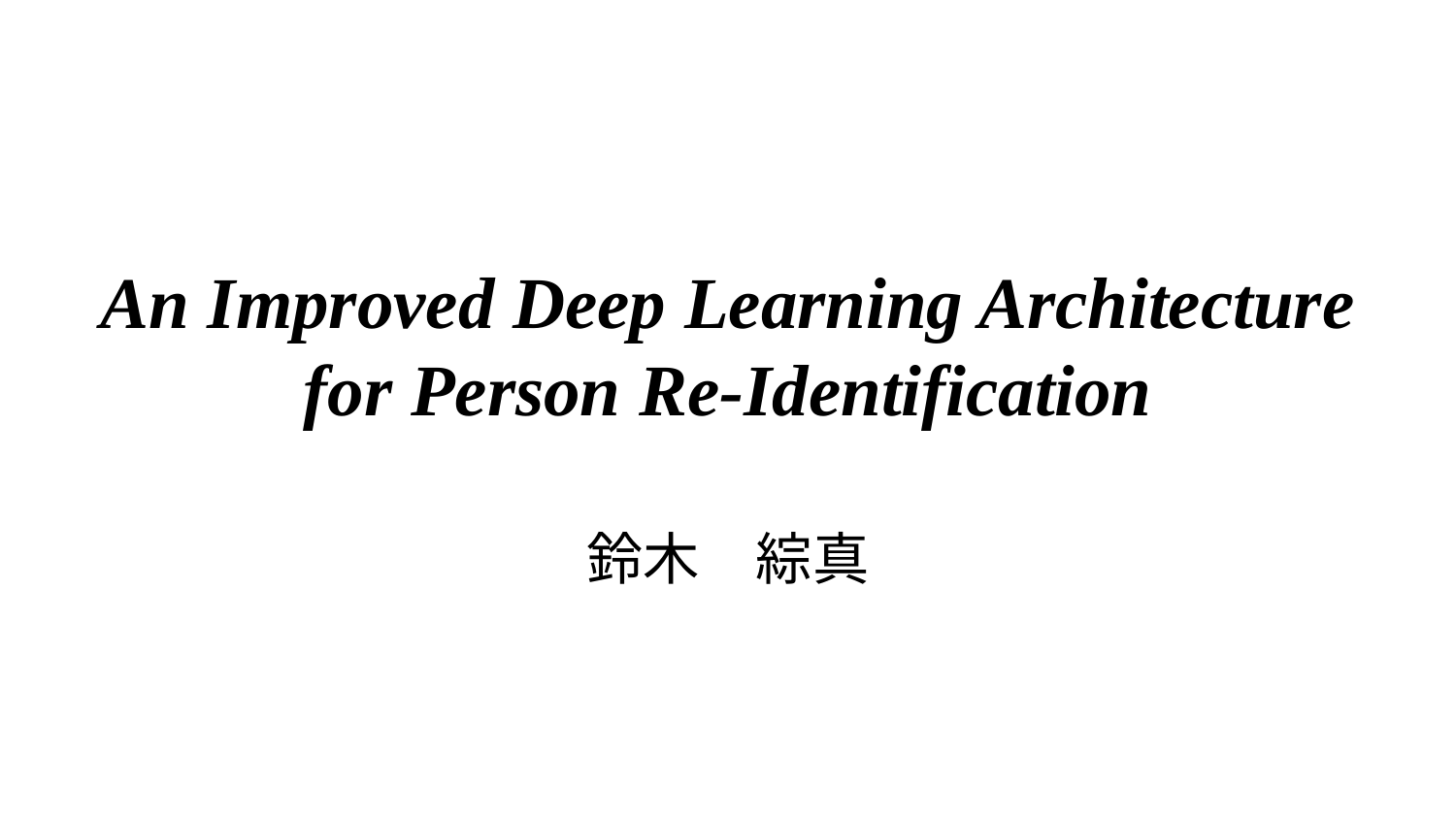

# An Improved Deep Learning Architecture for Person Re-Identification
鈴木　綜真